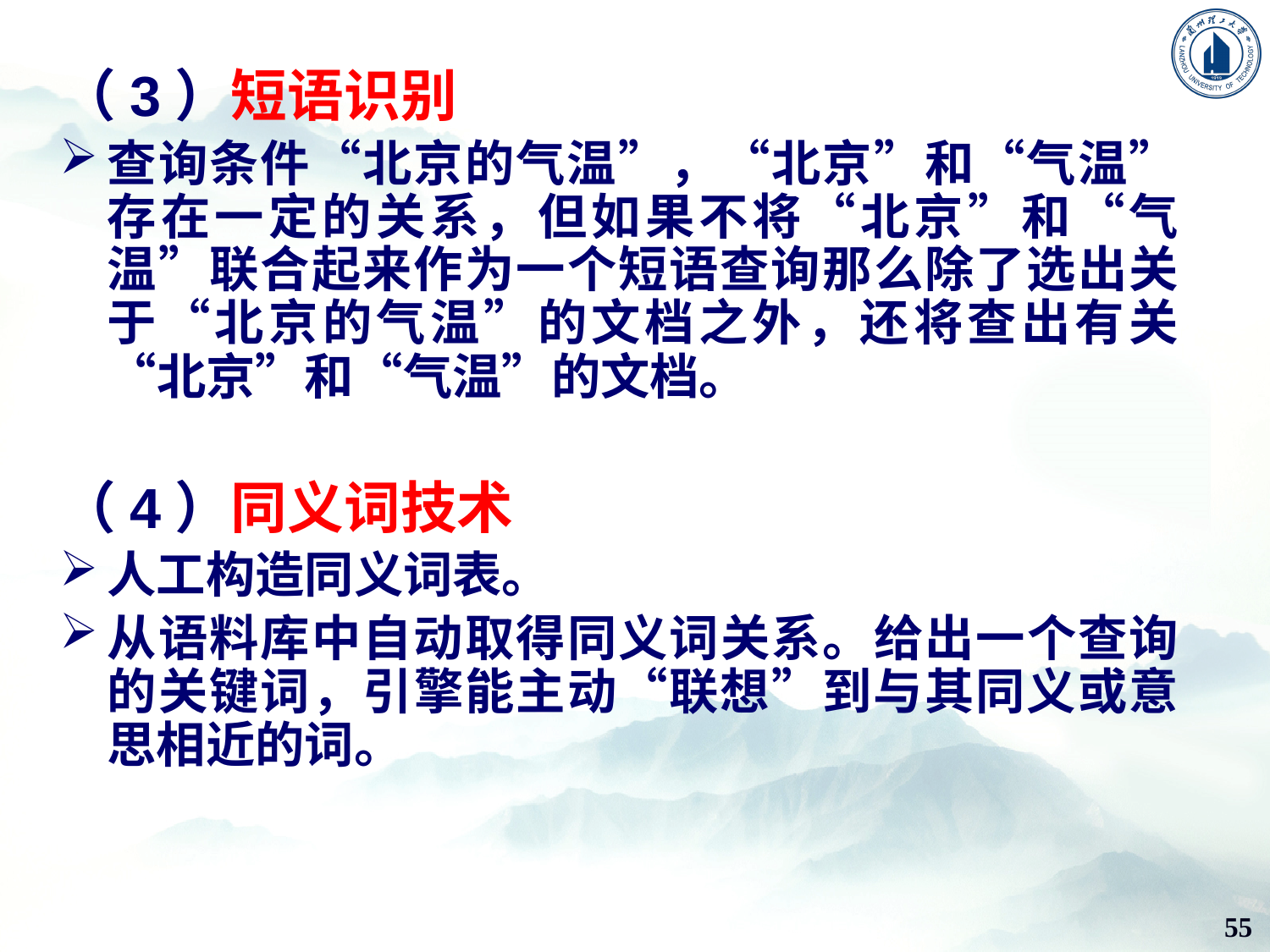

（3）短语识别
查询条件“北京的气温”，“北京”和“气温”存在一定的关系，但如果不将“北京”和“气温”联合起来作为一个短语查询那么除了选出关于“北京的气温”的文档之外，还将查出有关“北京”和“气温”的文档。

（4）同义词技术
人工构造同义词表。
从语料库中自动取得同义词关系。给出一个查询的关键词，引擎能主动“联想”到与其同义或意思相近的词。
55